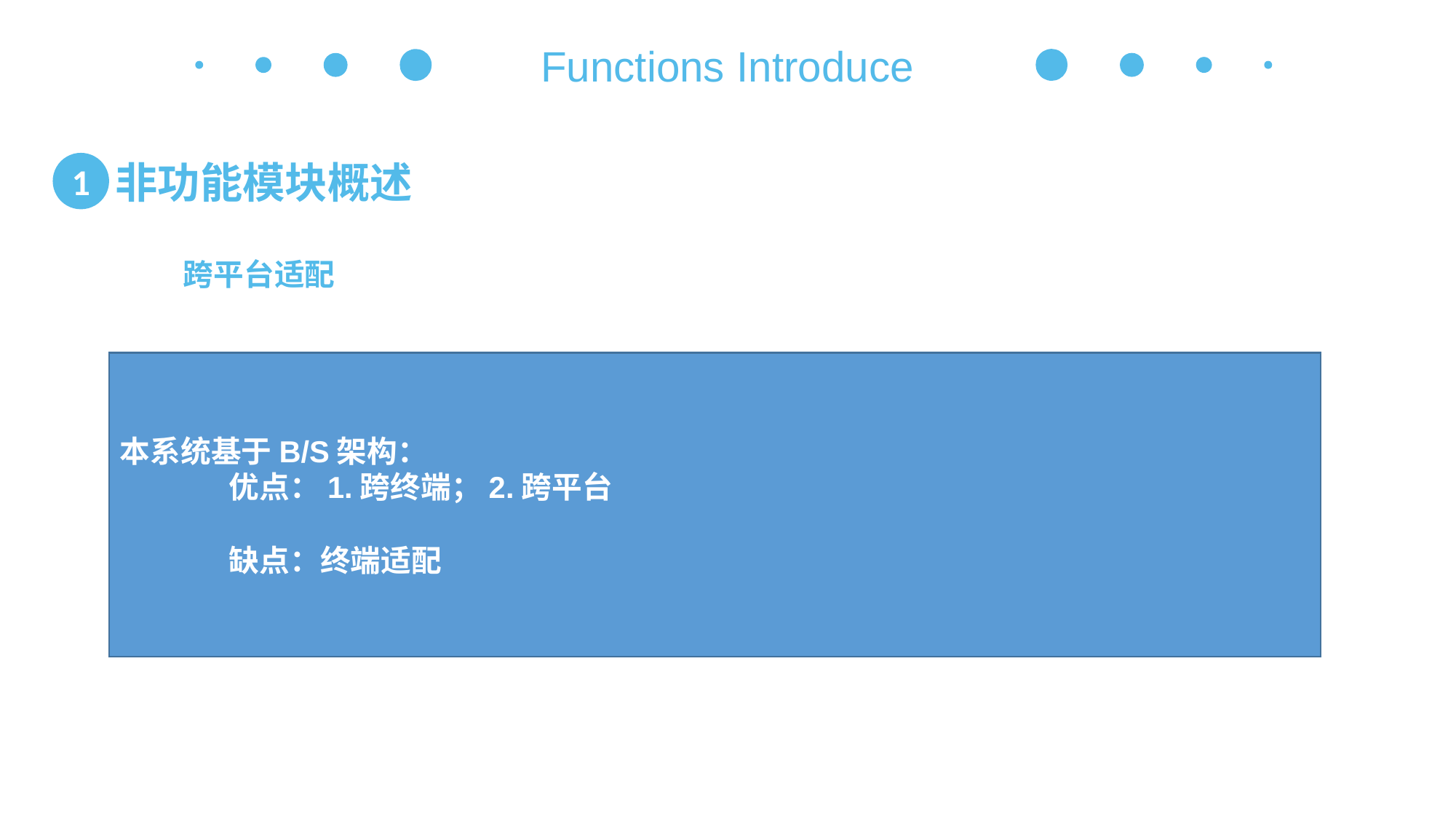

Functions Introduce

     非功能模块概述
1
跨平台适配
本系统基于B/S架构：
	优点：1.跨终端；2.跨平台

	缺点：终端适配